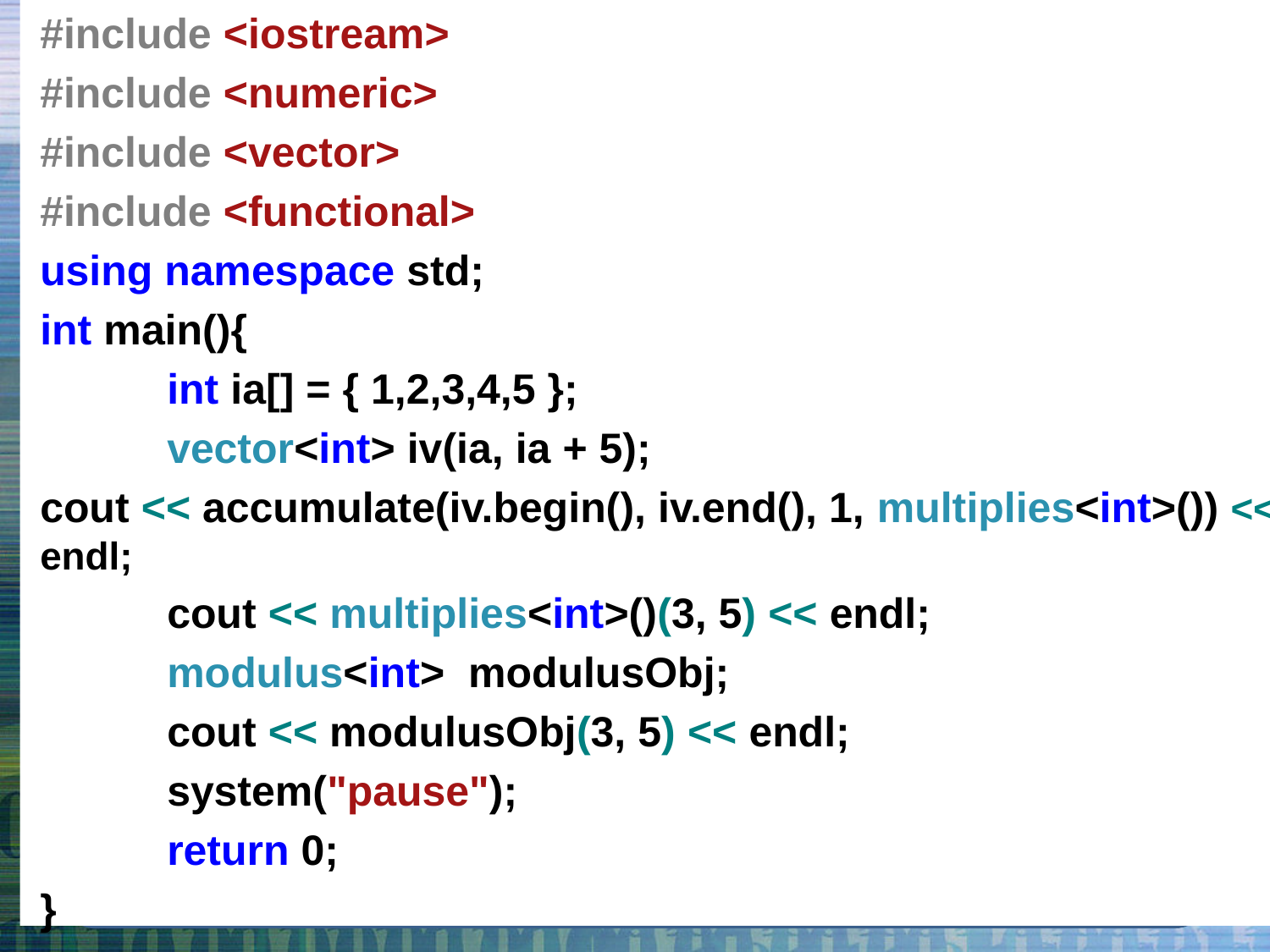

#include <iostream>
#include <numeric>
#include <vector>
#include <functional>
using namespace std;
int main(){
	int ia[] = { 1,2,3,4,5 };
	vector<int> iv(ia, ia + 5);
cout << accumulate(iv.begin(), iv.end(), 1, multiplies<int>()) << endl;
	cout << multiplies<int>()(3, 5) << endl;
	modulus<int>  modulusObj;
	cout << modulusObj(3, 5) << endl;
	system("pause");
	return 0;
}

# C++函数对象，伪函数